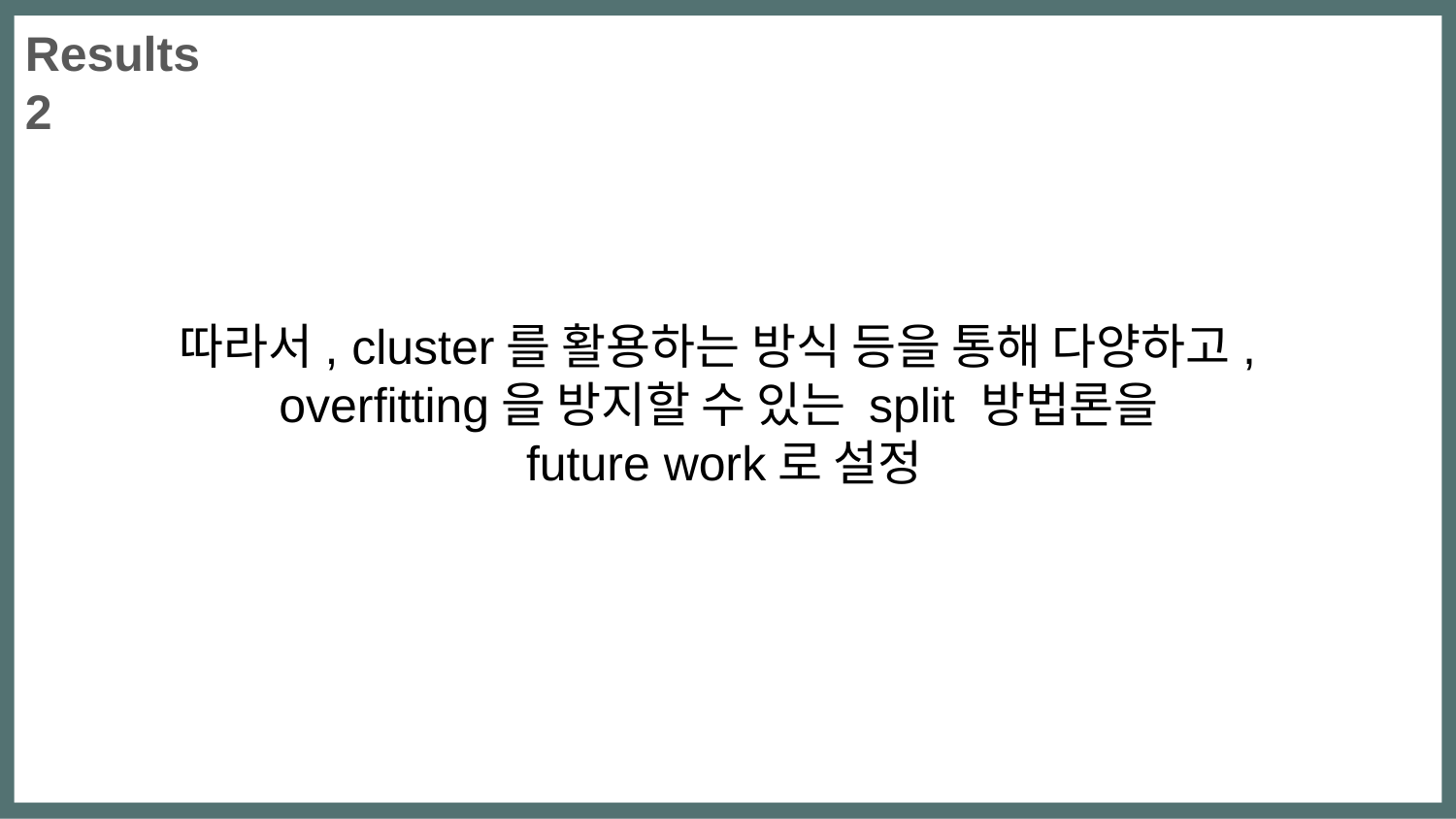

Results 2

따라서, cluster를 활용하는 방식 등을 통해 다양하고,
overfitting을 방지할 수 있는 split 방법론을
future work로 설정